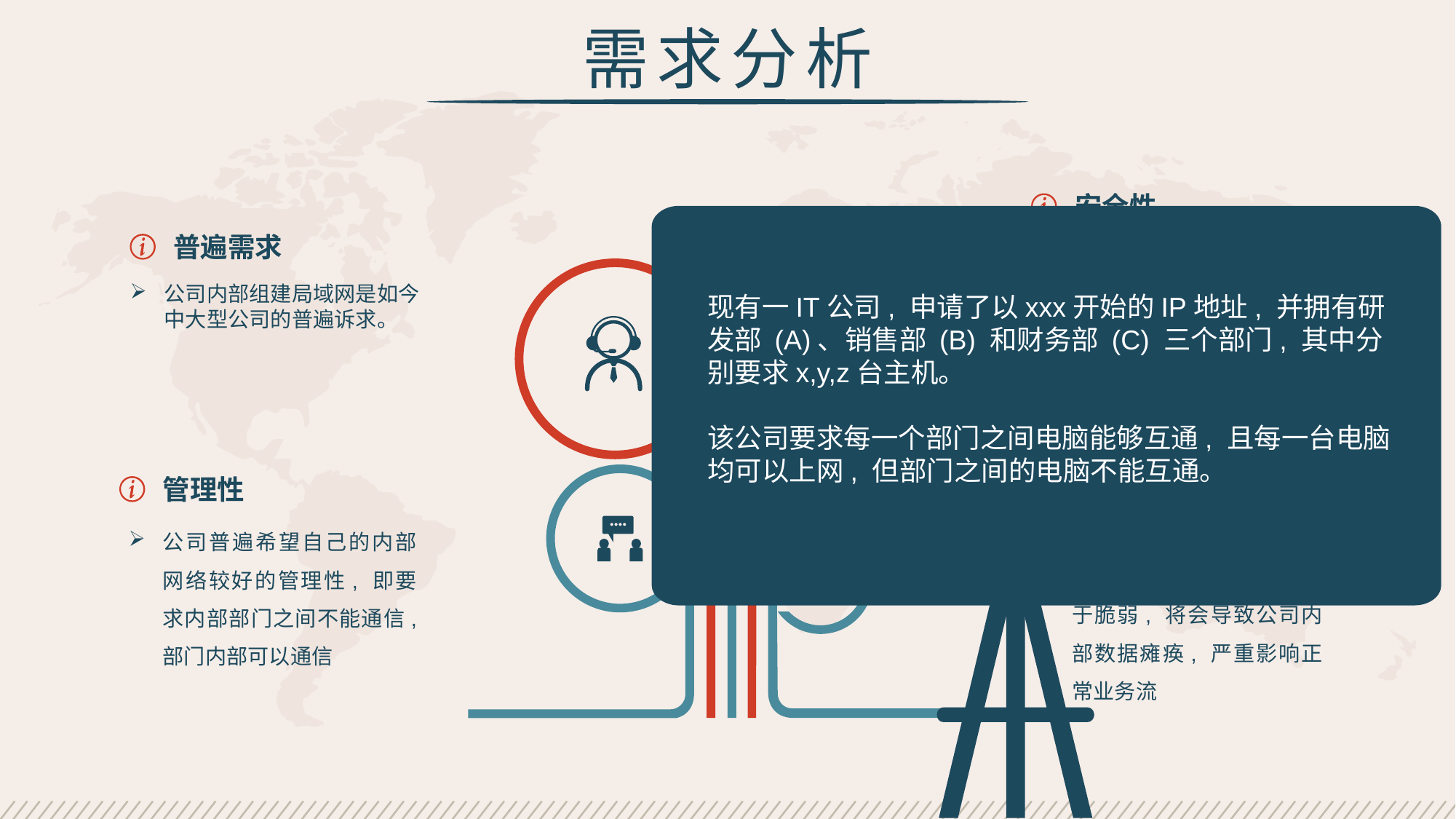

需求分析

安全性

公司还希望内部网络有较好的安全性, 由一个网络管理员对内部的网络设备进行同一调控和管理。

普遍需求

公司内部组建局域网是如今中大型公司的普遍诉求。

现有一IT公司, 申请了以xxx开始的IP地址, 并拥有研发部 (A)、销售部 (B) 和财务部 (C) 三个部门, 其中分别要求x,y,z台主机。

该公司要求每一个部门之间电脑能够互通, 且每一台电脑均可以上网, 但部门之间的电脑不能互通。

管理性

公司普遍希望自己的内部网络较好的管理性, 即要求内部部门之间不能通信, 部门内部可以通信
健壮性

某些公司对网络质量要求很高, 如果网络设计得过于脆弱, 将会导致公司内部数据瘫痪, 严重影响正常业务流